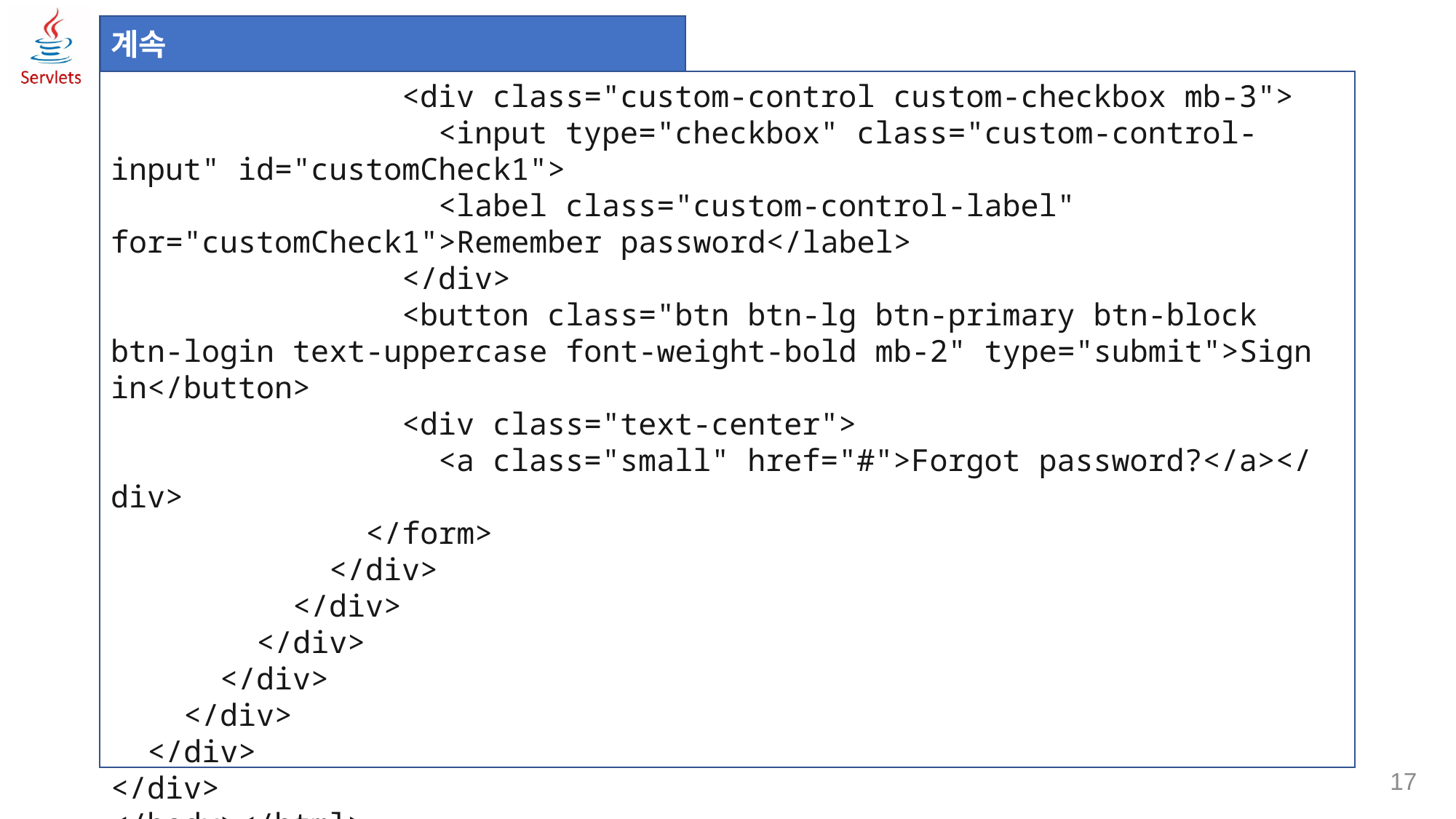

계속
                <div class="custom-control custom-checkbox mb-3">
                  <input type="checkbox" class="custom-control-input" id="customCheck1">
                  <label class="custom-control-label" for="customCheck1">Remember password</label>
                </div>
                <button class="btn btn-lg btn-primary btn-block btn-login text-uppercase font-weight-bold mb-2" type="submit">Sign in</button>
                <div class="text-center">
                  <a class="small" href="#">Forgot password?</a></div>
              </form>
            </div>
          </div>
        </div>
      </div>
    </div>
  </div>
</div>
</body></html>
17